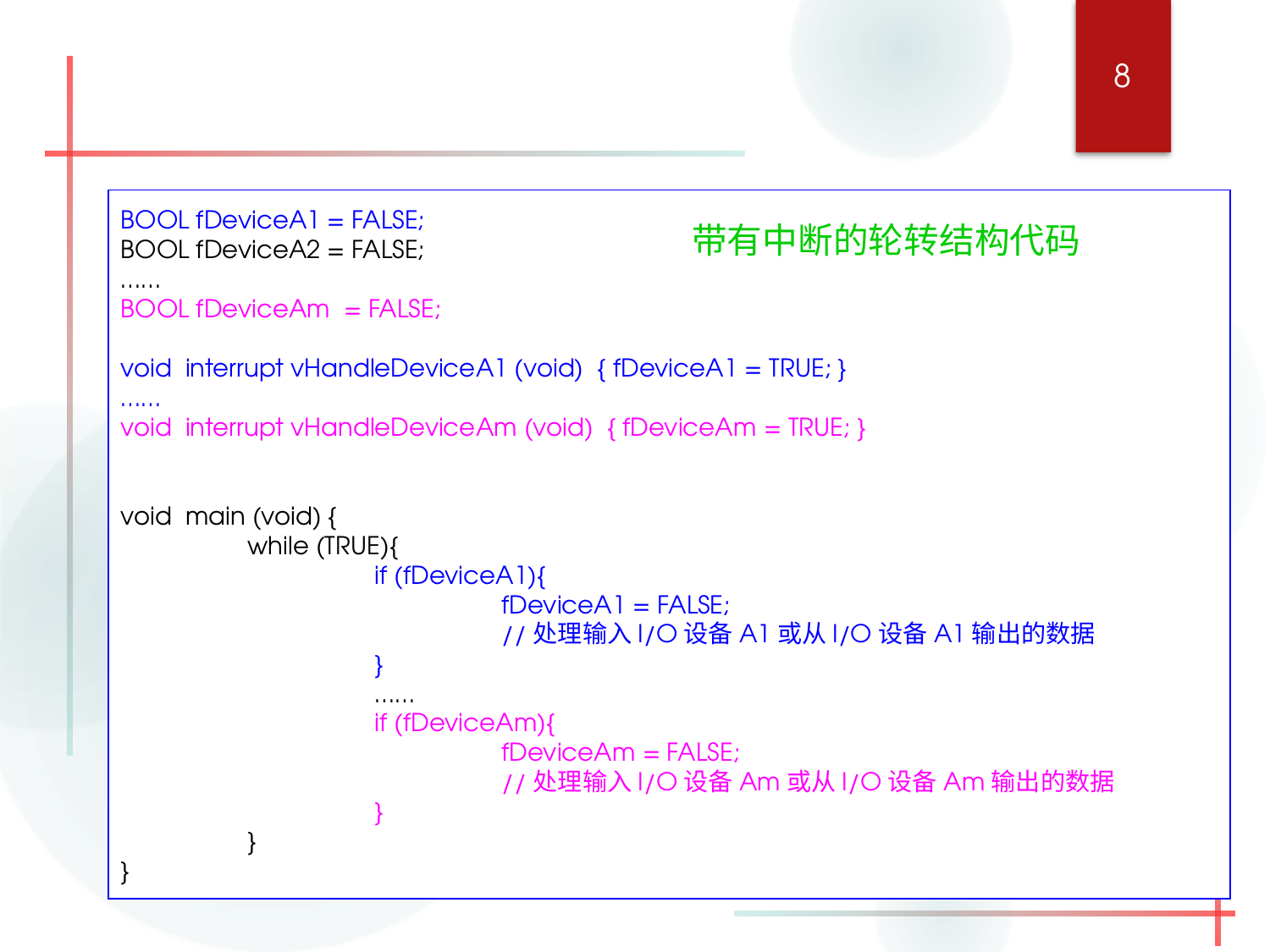

8
BOOL fDeviceA1 = FALSE;
BOOL fDeviceA2 = FALSE;
……
BOOL fDeviceAm  = FALSE;

void  interrupt vHandleDeviceA1 (void)  { fDeviceA1 = TRUE; }
……
void  interrupt vHandleDeviceAm (void)  { fDeviceAm = TRUE; }

void  main (void) {
	while (TRUE){
		if (fDeviceA1){
			fDeviceA1 = FALSE;
			//处理输入I/O设备A1或从I/O设备A1输出的数据
		}
		……
		if (fDeviceAm){
			fDeviceAm = FALSE;
			//处理输入I/O设备Am或从I/O设备Am输出的数据
		}
	}
}
带有中断的轮转结构代码